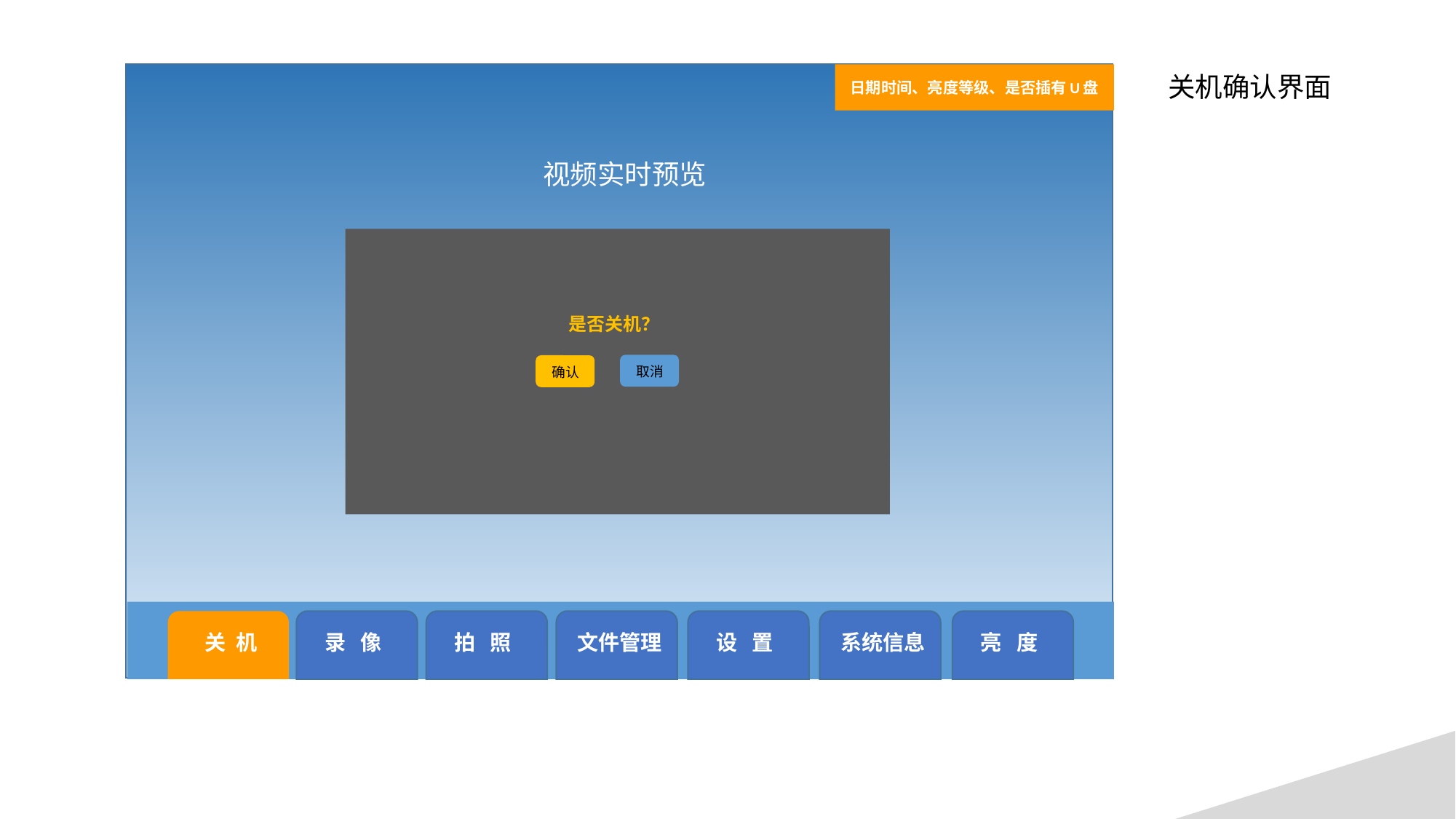

关机确认界面

日期时间、亮度等级、是否插有U盘
视频实时预览

是否关机？

取消
确认

关  机
录   像
拍   照
文件管理
设   置
系统信息
亮   度